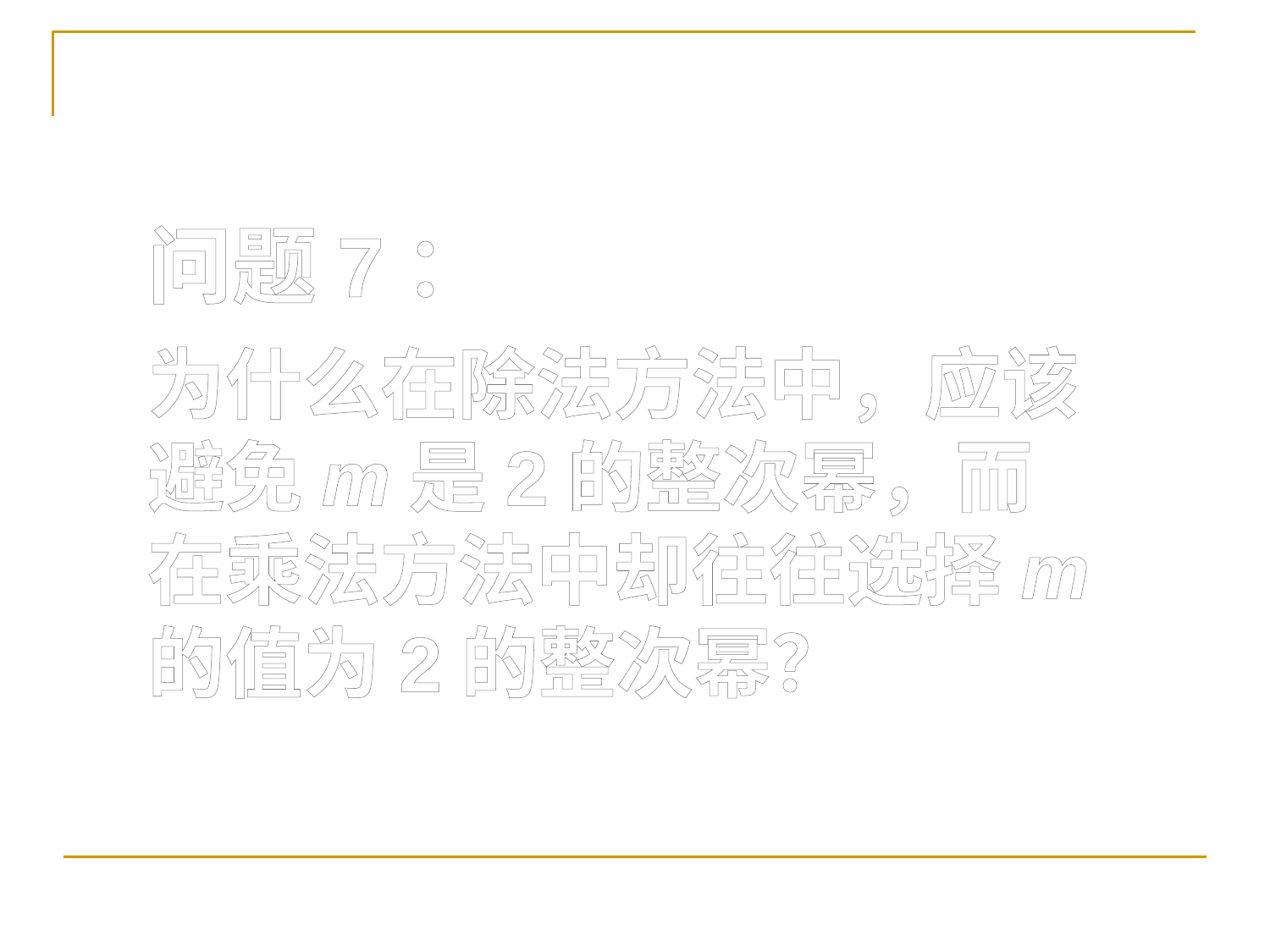

问题7：
为什么在除法方法中，应该避免m是2的整次幂，而在乘法方法中却往往选择m的值为2的整次幂？